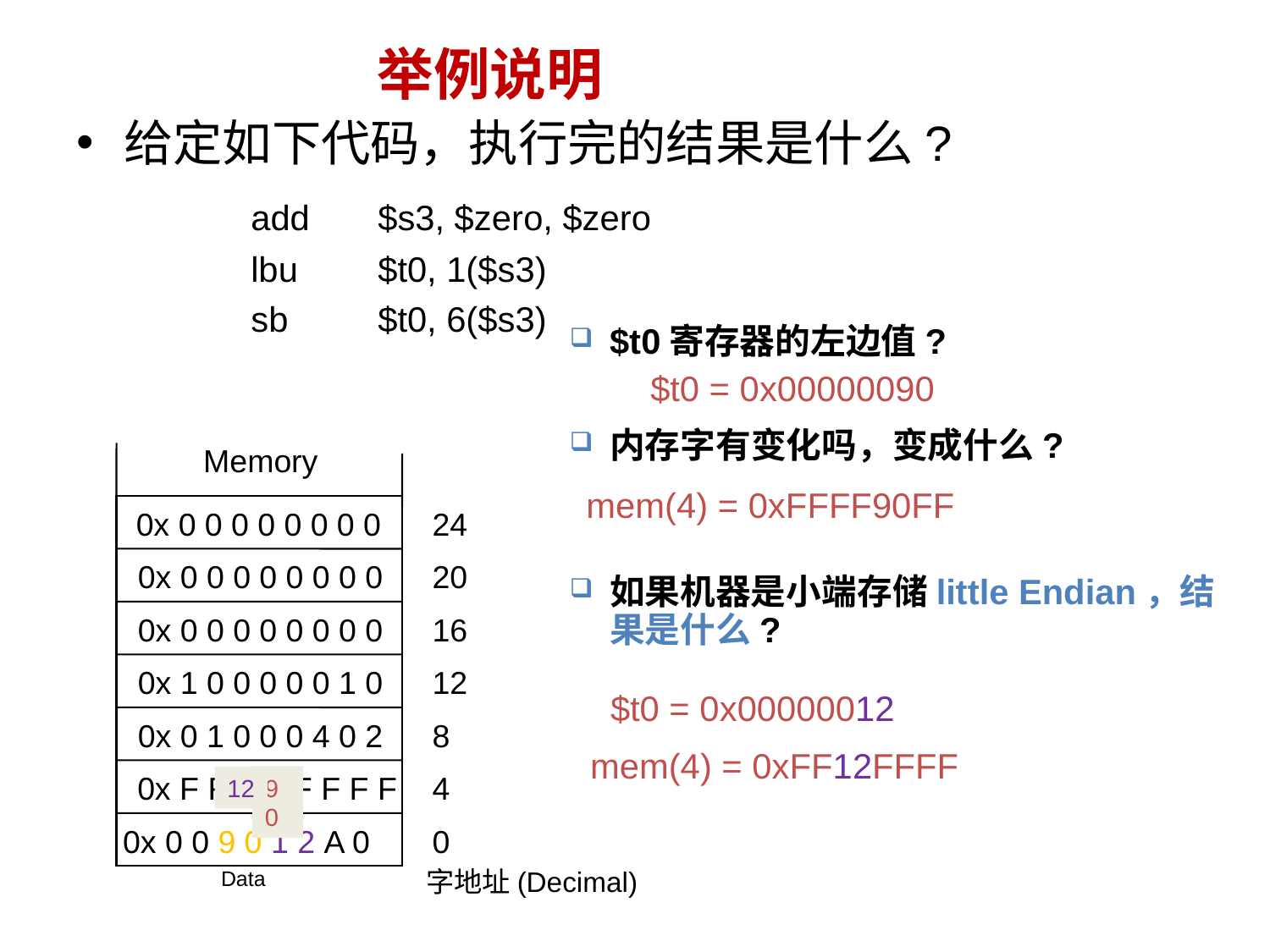

# 举例说明
给定如下代码，执行完的结果是什么?
		add	$s3, $zero, $zero
		lbu	$t0, 1($s3)
		sb	$t0, 6($s3)
$t0寄存器的左边值?
$t0 = 0x00000090
内存字有变化吗，变成什么?

Memory

mem(4) = 0xFFFF90FF

 0x 0 0 0 0 0 0 0 0
24

0x 0 0 0 0 0 0 0 0
20
如果机器是小端存储little Endian，结果是什么?

0x 0 0 0 0 0 0 0 0
16

0x 1 0 0 0 0 0 1 0
12
$t0 = 0x00000012

0x 0 1 0 0 0 4 0 2
8
mem(4) = 0xFF12FFFF

90
12
0x F F F F F F F F
4

0x 0 0 9 0 1 2 A 0
0
Data
字地址(Decimal)